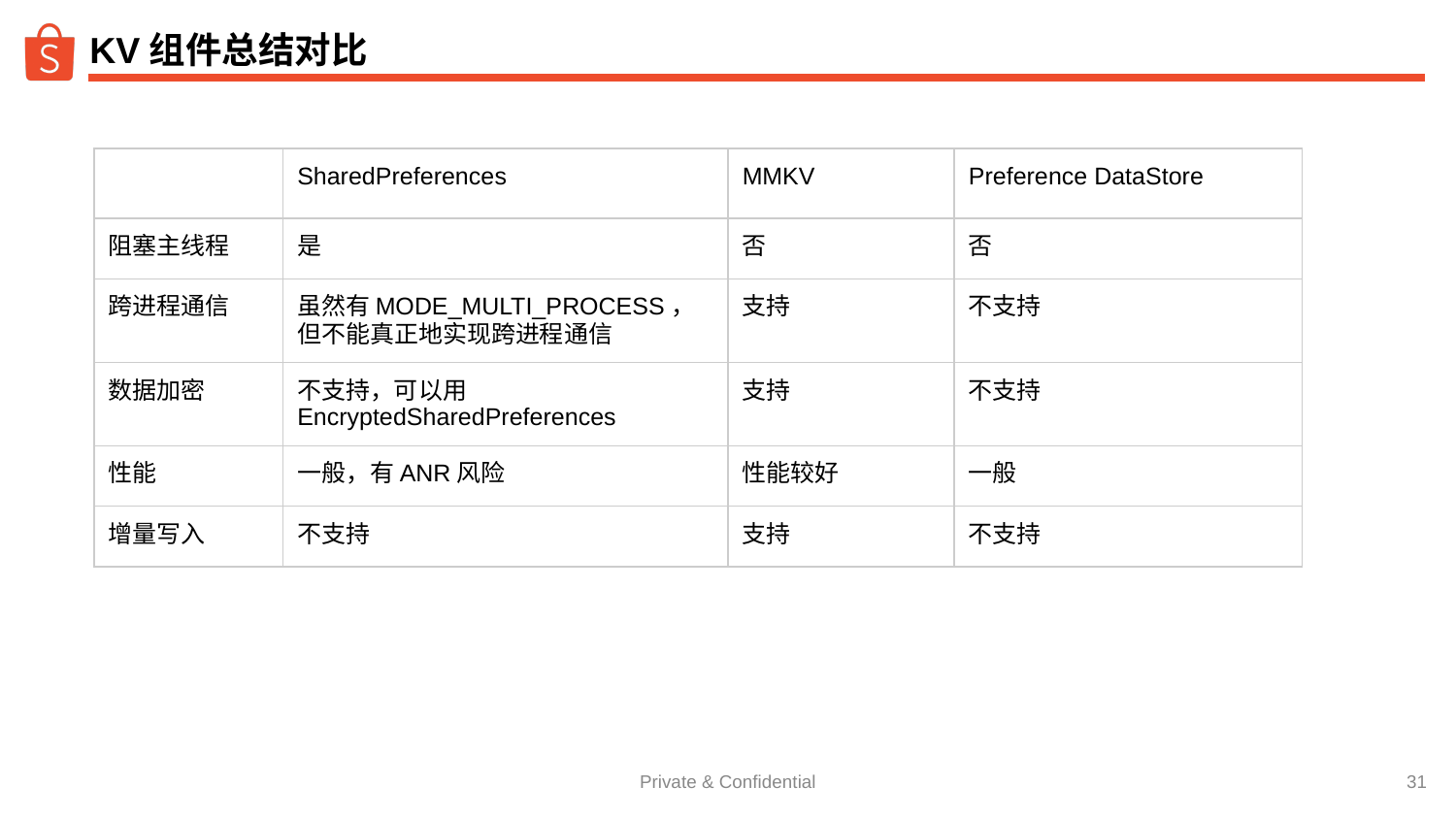

# KV组件总结对比
|  | SharedPreferences | MMKV | Preference DataStore |
| --- | --- | --- | --- |
| 阻塞主线程 | 是 | 否 | 否 |
| 跨进程通信 | 虽然有MODE\_MULTI\_PROCESS，但不能真正地实现跨进程通信 | 支持 | 不支持 |
| 数据加密 | 不支持，可以用EncryptedSharedPreferences | 支持 | 不支持 |
| 性能 | 一般，有ANR风险 | 性能较好 | 一般 |
| 增量写入 | 不支持 | 支持 | 不支持 |
31